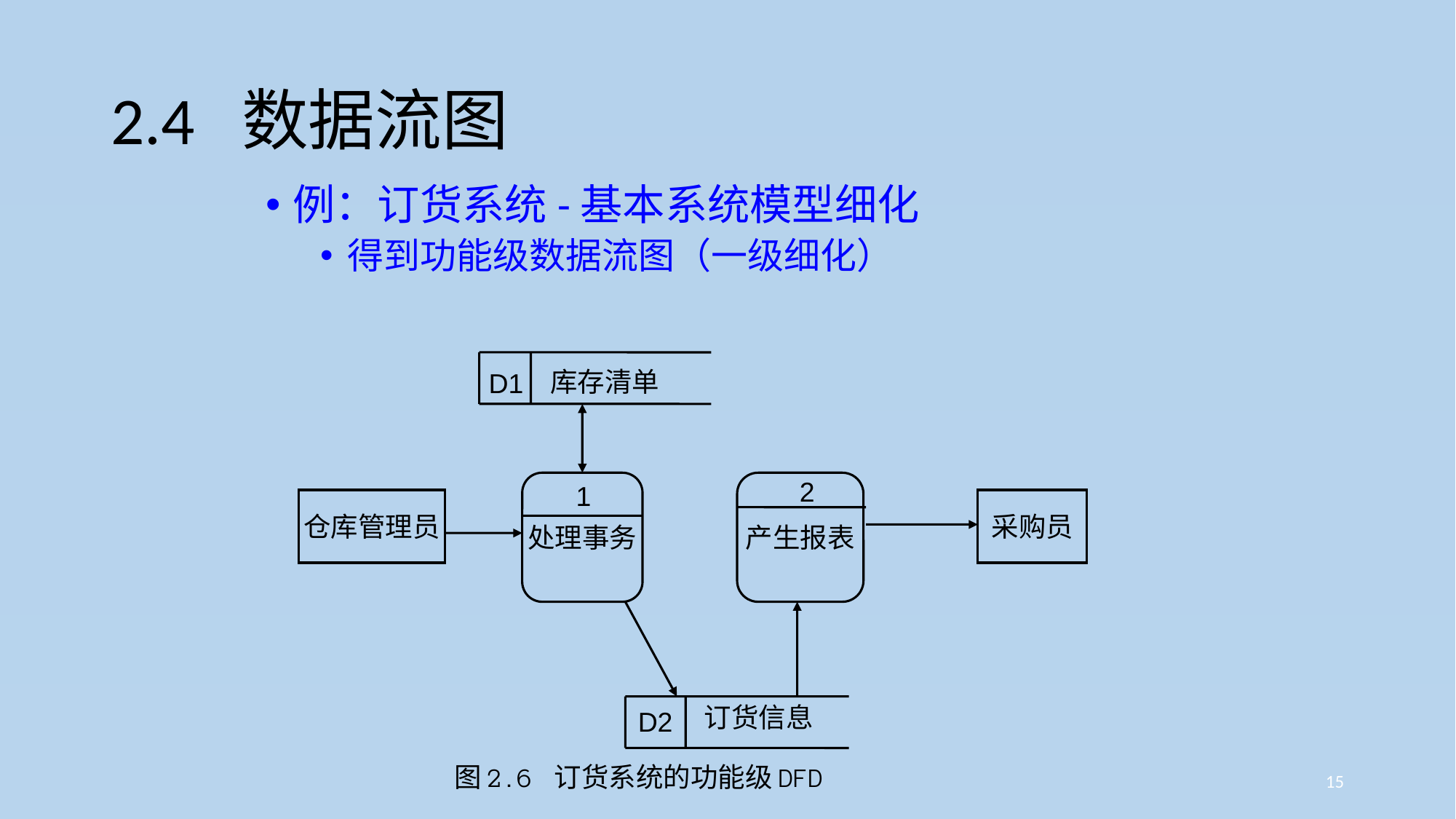

# 2.4  数据流图
例：订货系统-基本系统模型细化
得到功能级数据流图（一级细化）

库存清单

D1

2
产生报表

处理事务
1

仓库管理员
采购员

订货信息

D2
图2.6 订货系统的功能级DFD
15